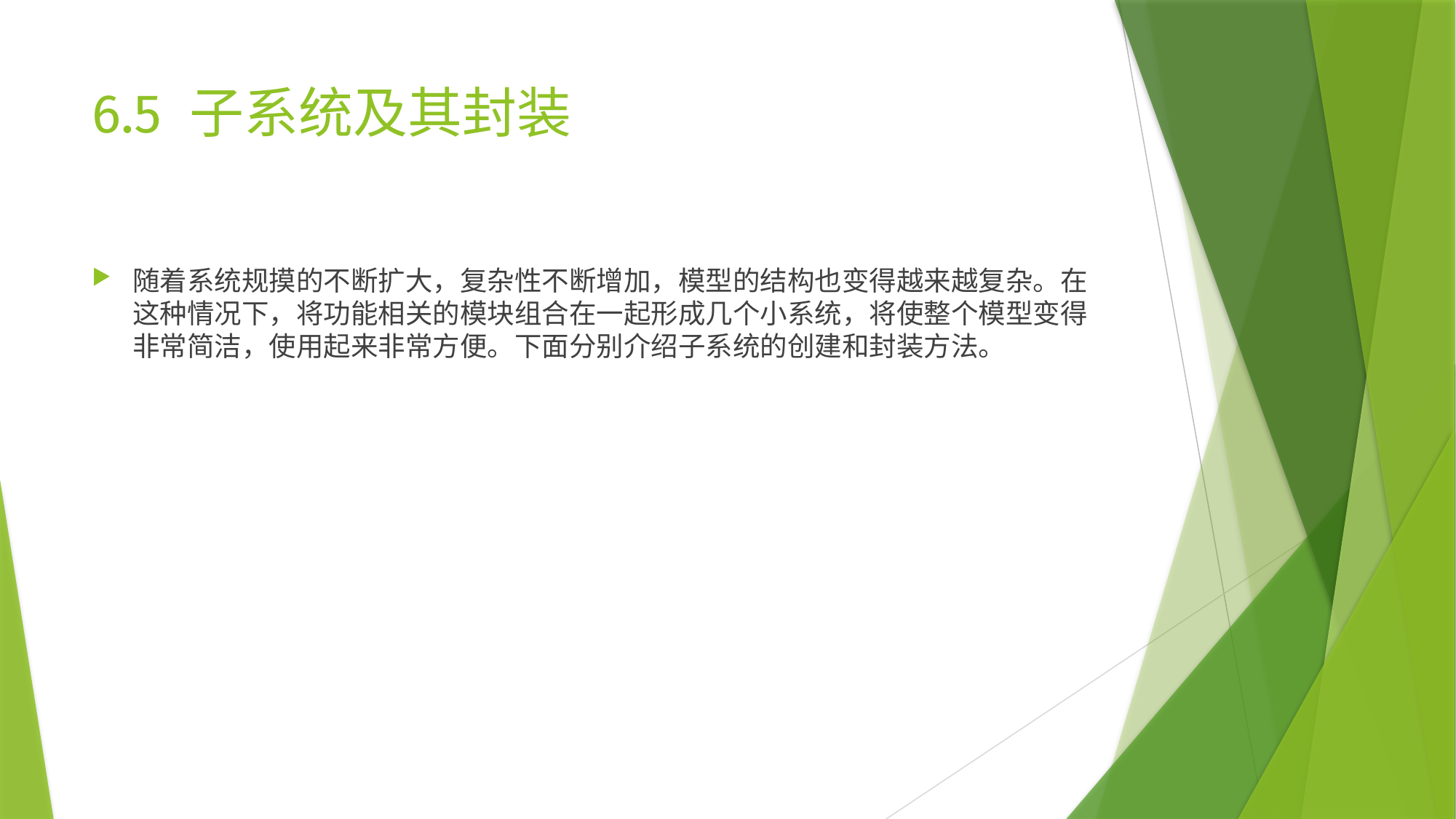

# 6.5 子系统及其封装
随着系统规摸的不断扩大，复杂性不断增加，模型的结构也变得越来越复杂。在这种情况下，将功能相关的模块组合在一起形成几个小系统，将使整个模型变得非常简洁，使用起来非常方便。下面分别介绍子系统的创建和封装方法。